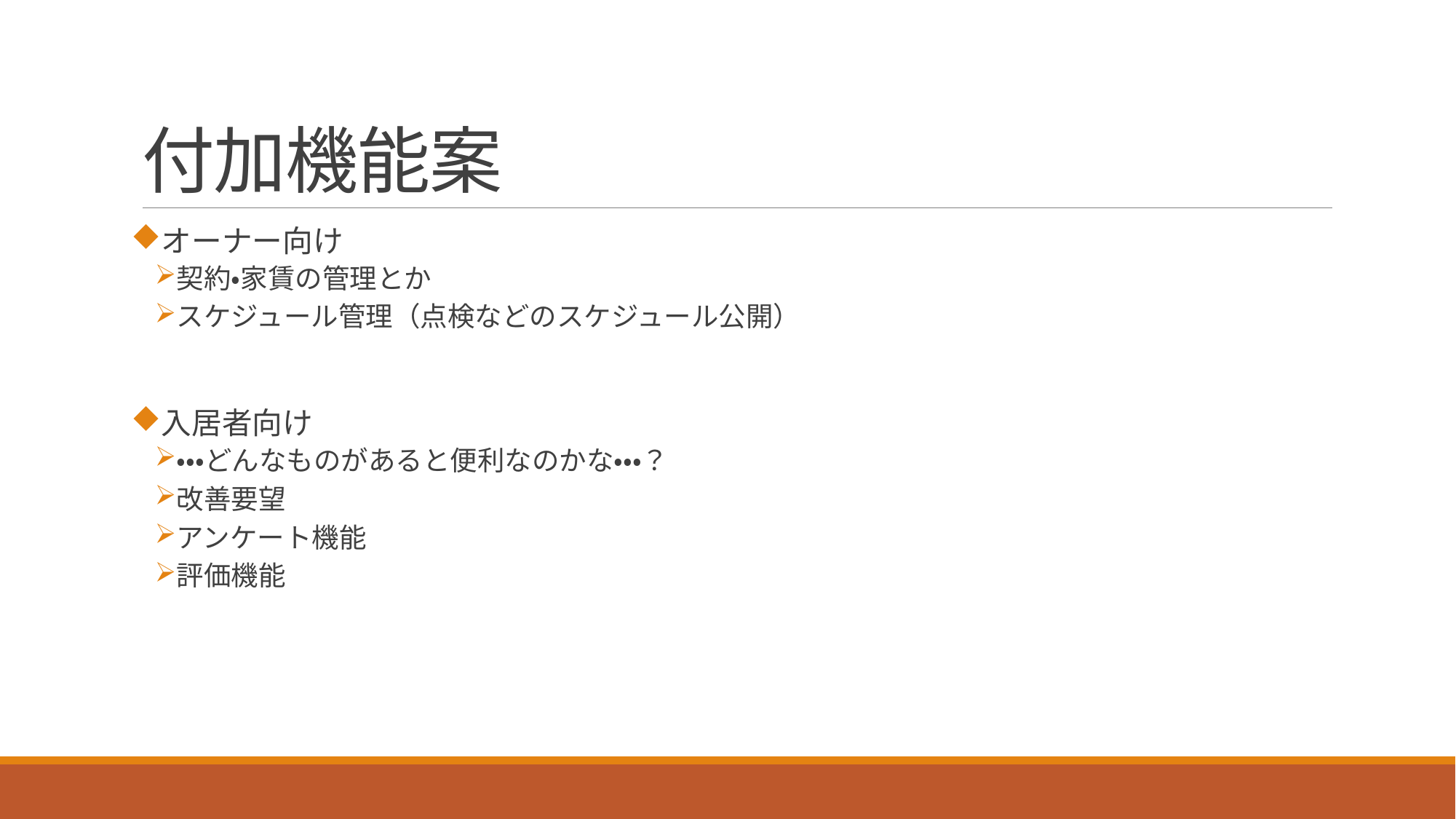

# 付加機能案
オーナー向け
契約・家賃の管理とか
スケジュール管理（点検などのスケジュール公開）

入居者向け
・・・どんなものがあると便利なのかな・・・？
改善要望
アンケート機能
評価機能